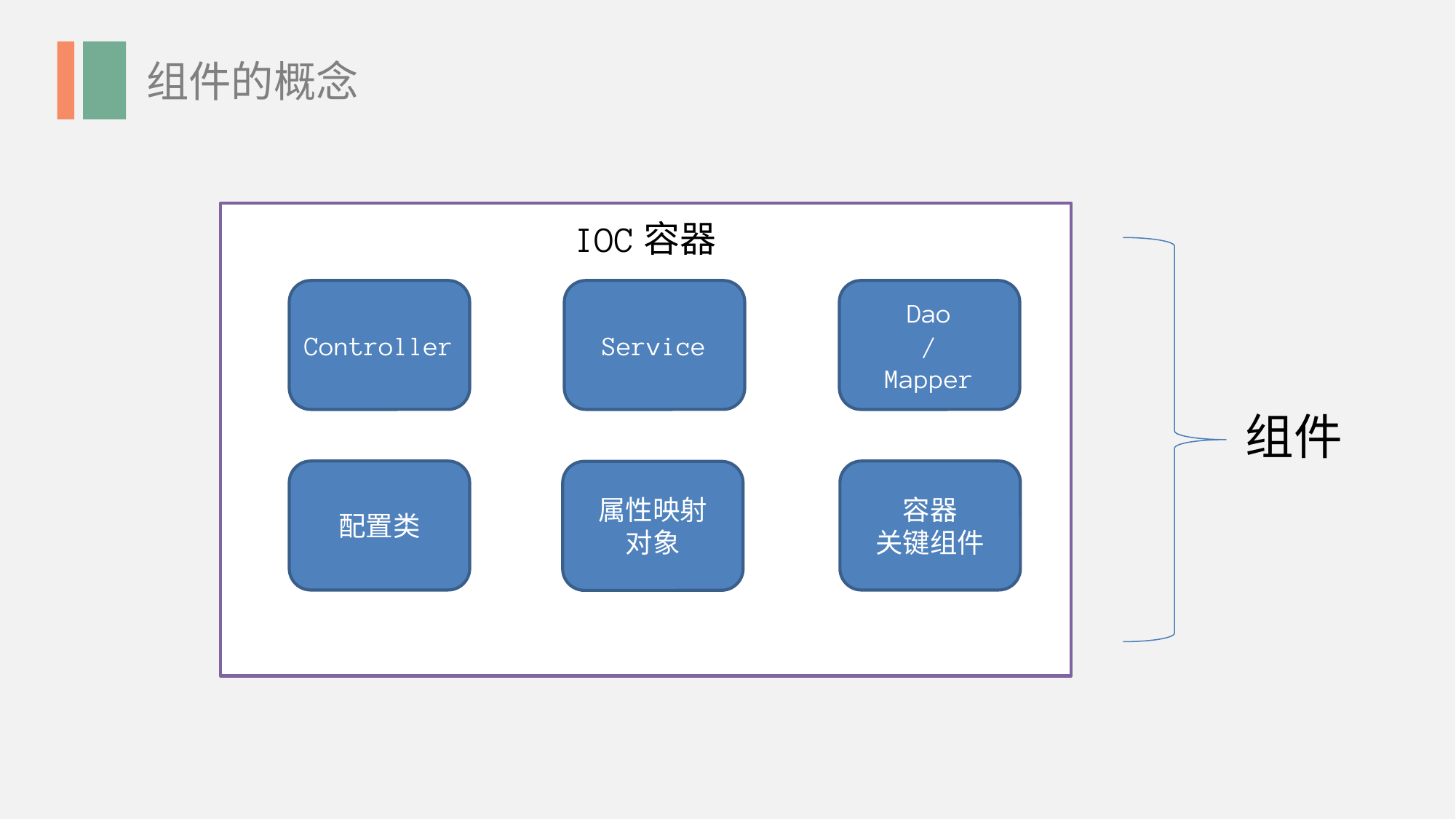

组件的概念
IOC容器

Controller
Service
Dao
/
Mapper
组件
配置类
容器
关键组件
属性映射
对象